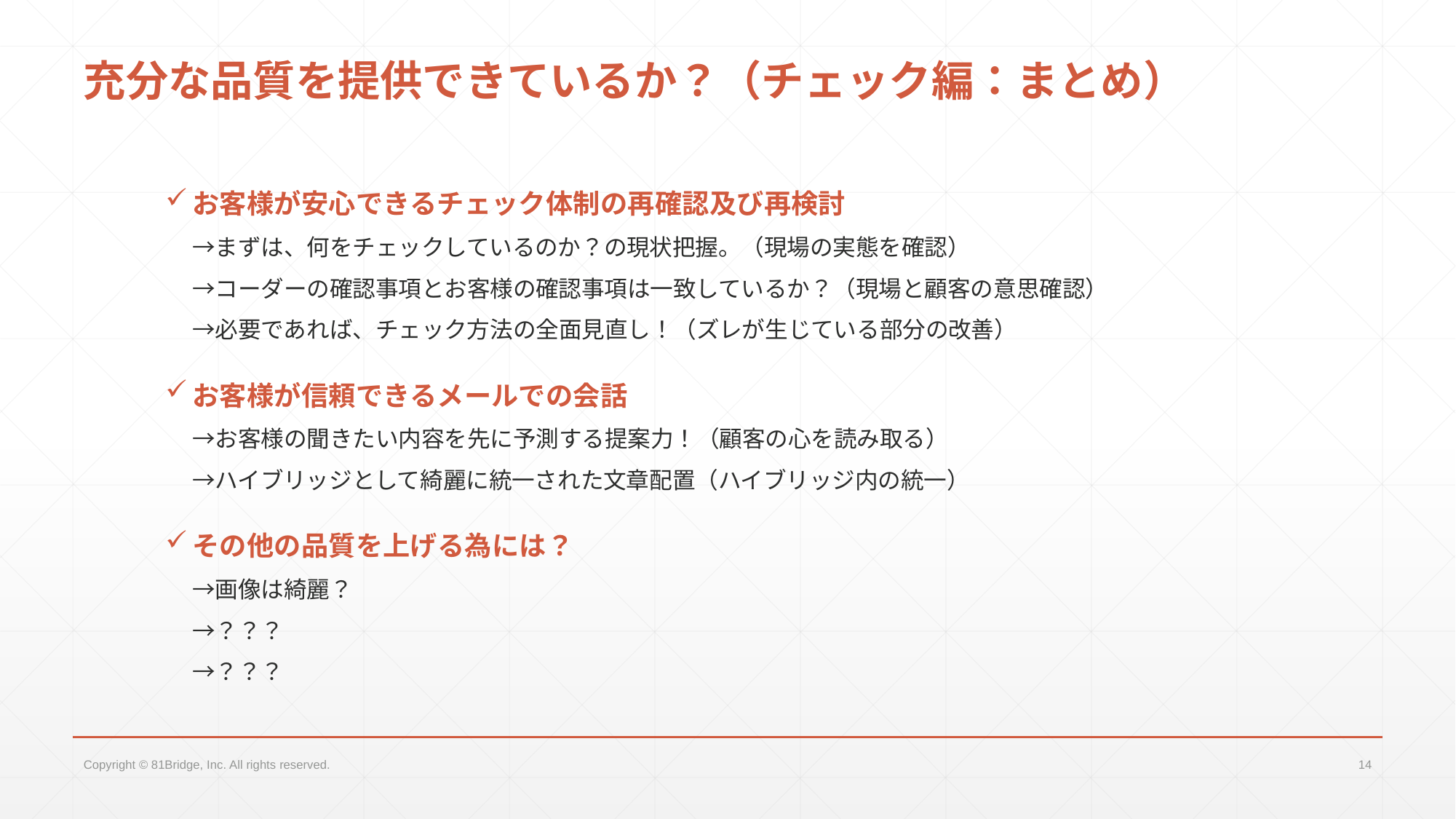

# 充分な品質を提供できているか？（チェック編：まとめ）
お客様が安心できるチェック体制の再確認及び再検討
→まずは、何をチェックしているのか？の現状把握。（現場の実態を確認）
→コーダーの確認事項とお客様の確認事項は一致しているか？（現場と顧客の意思確認）
→必要であれば、チェック方法の全面見直し！（ズレが生じている部分の改善）
お客様が信頼できるメールでの会話
→お客様の聞きたい内容を先に予測する提案力！（顧客の心を読み取る）
→ハイブリッジとして綺麗に統一された文章配置（ハイブリッジ内の統一）
その他の品質を上げる為には？
→画像は綺麗？
→？？？
→？？？
Copyright © 81Bridge, Inc. All rights reserved.
14